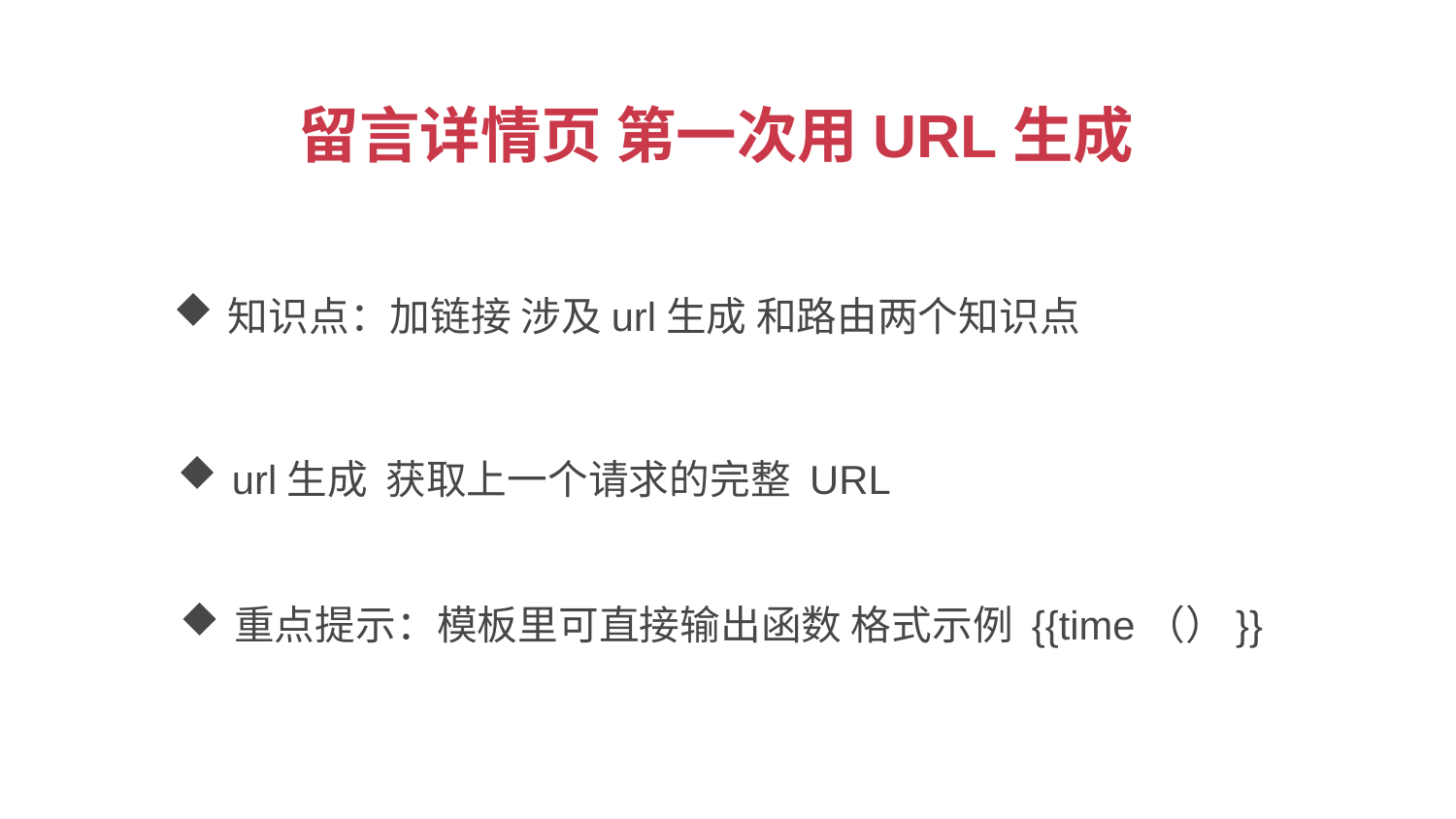

留言详情页 第一次用URL生成
知识点：加链接 涉及url生成 和路由两个知识点
url生成  获取上一个请求的完整 URL
重点提示：模板里可直接输出函数 格式示例 {{time（）}}